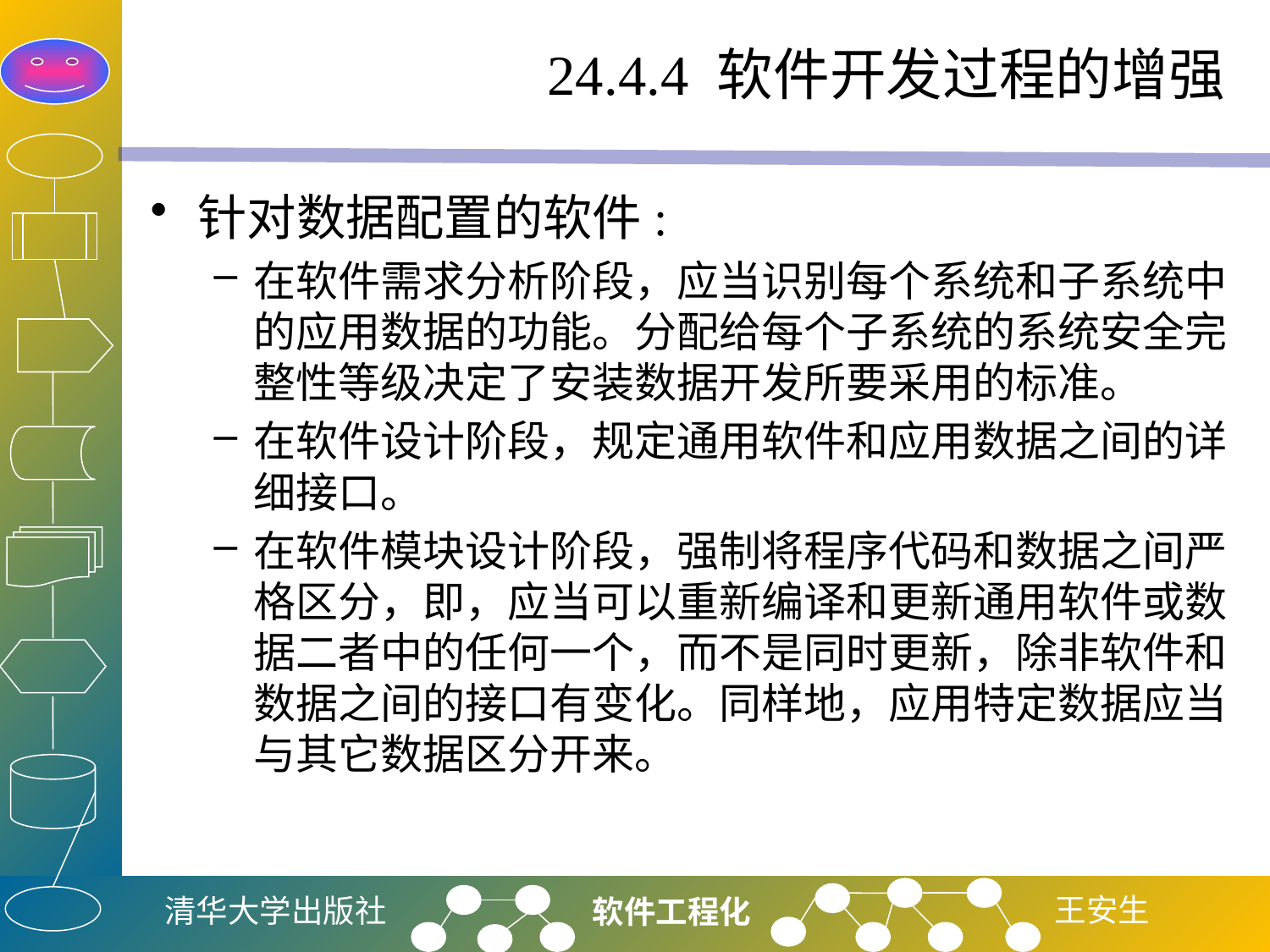

# 24.4.4 软件开发过程的增强
针对数据配置的软件:
在软件需求分析阶段，应当识别每个系统和子系统中的应用数据的功能。分配给每个子系统的系统安全完整性等级决定了安装数据开发所要采用的标准。
在软件设计阶段，规定通用软件和应用数据之间的详细接口。
在软件模块设计阶段，强制将程序代码和数据之间严格区分，即，应当可以重新编译和更新通用软件或数据二者中的任何一个，而不是同时更新，除非软件和数据之间的接口有变化。同样地，应用特定数据应当与其它数据区分开来。